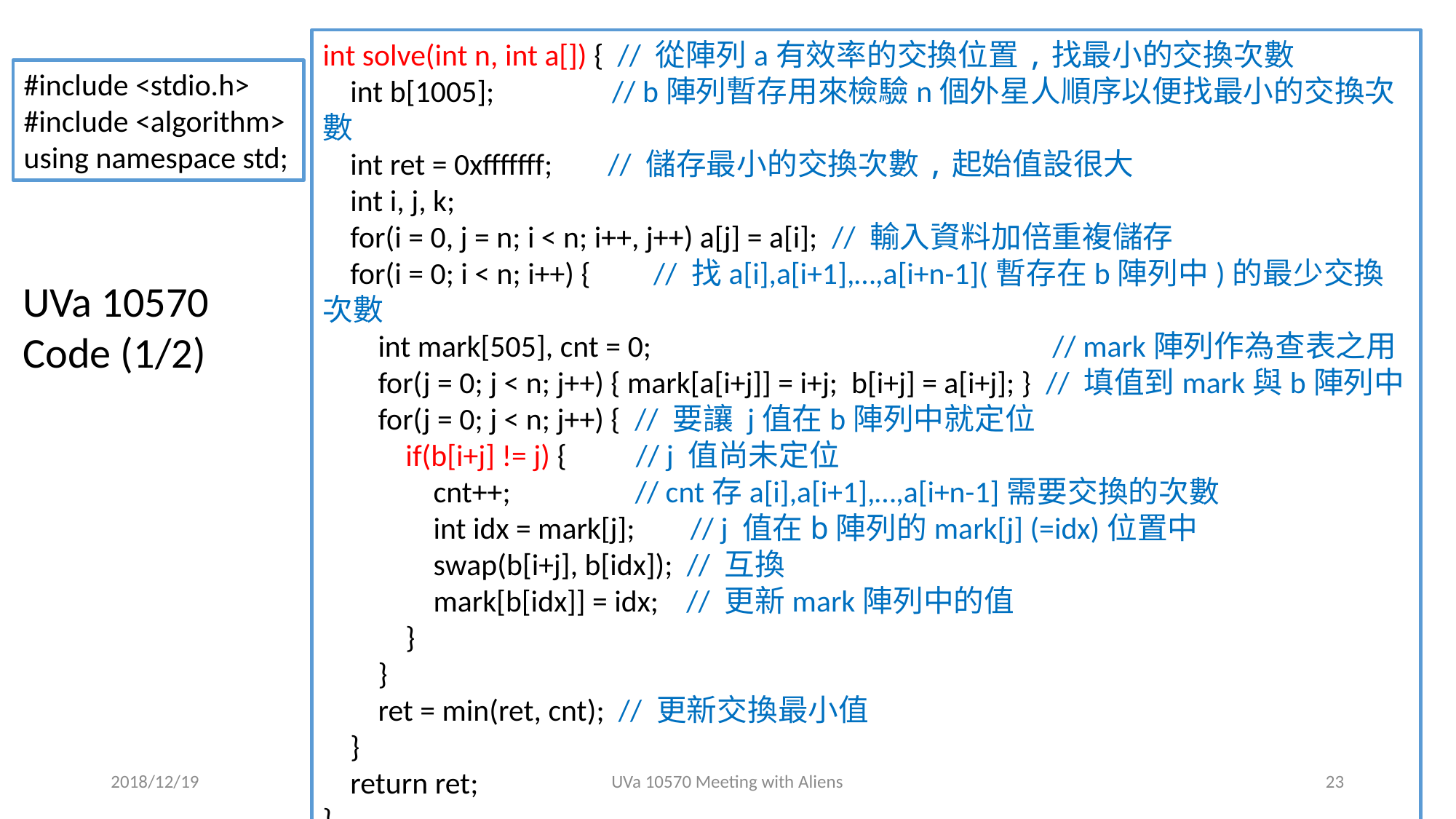

int solve(int n, int a[]) {  // 從陣列a有效率的交換位置,找最小的交換次數
    int b[1005];                 // b陣列暫存用來檢驗n個外星人順序以便找最小的交換次數
    int ret = 0xfffffff;        // 儲存最小的交換次數,起始值設很大
    int i, j, k;
    for(i = 0, j = n; i < n; i++, j++) a[j] = a[i];  // 輸入資料加倍重複儲存
    for(i = 0; i < n; i++) {         // 找a[i],a[i+1],…,a[i+n-1](暫存在b陣列中)的最少交換次數
        int mark[505], cnt = 0;                                                          // mark陣列作為查表之用
        for(j = 0; j < n; j++) { mark[a[i+j]] = i+j;  b[i+j] = a[i+j]; }  // 填值到mark與b陣列中
        for(j = 0; j < n; j++) {  // 要讓 j值在b陣列中就定位
            if(b[i+j] != j) {          // j 值尚未定位
                cnt++;                  // cnt存a[i],a[i+1],…,a[i+n-1]需要交換的次數
                int idx = mark[j];        // j 值在b陣列的mark[j] (=idx)位置中
                swap(b[i+j], b[idx]);  // 互換
                mark[b[idx]] = idx;    // 更新mark陣列中的值
            }
        }
        ret = min(ret, cnt);  // 更新交換最小值
    }
    return ret;
}
#include <stdio.h>
#include <algorithm>
using namespace std;
UVa 10570 Code (1/2)
2018/12/19
UVa 10570 Meeting with Aliens
23